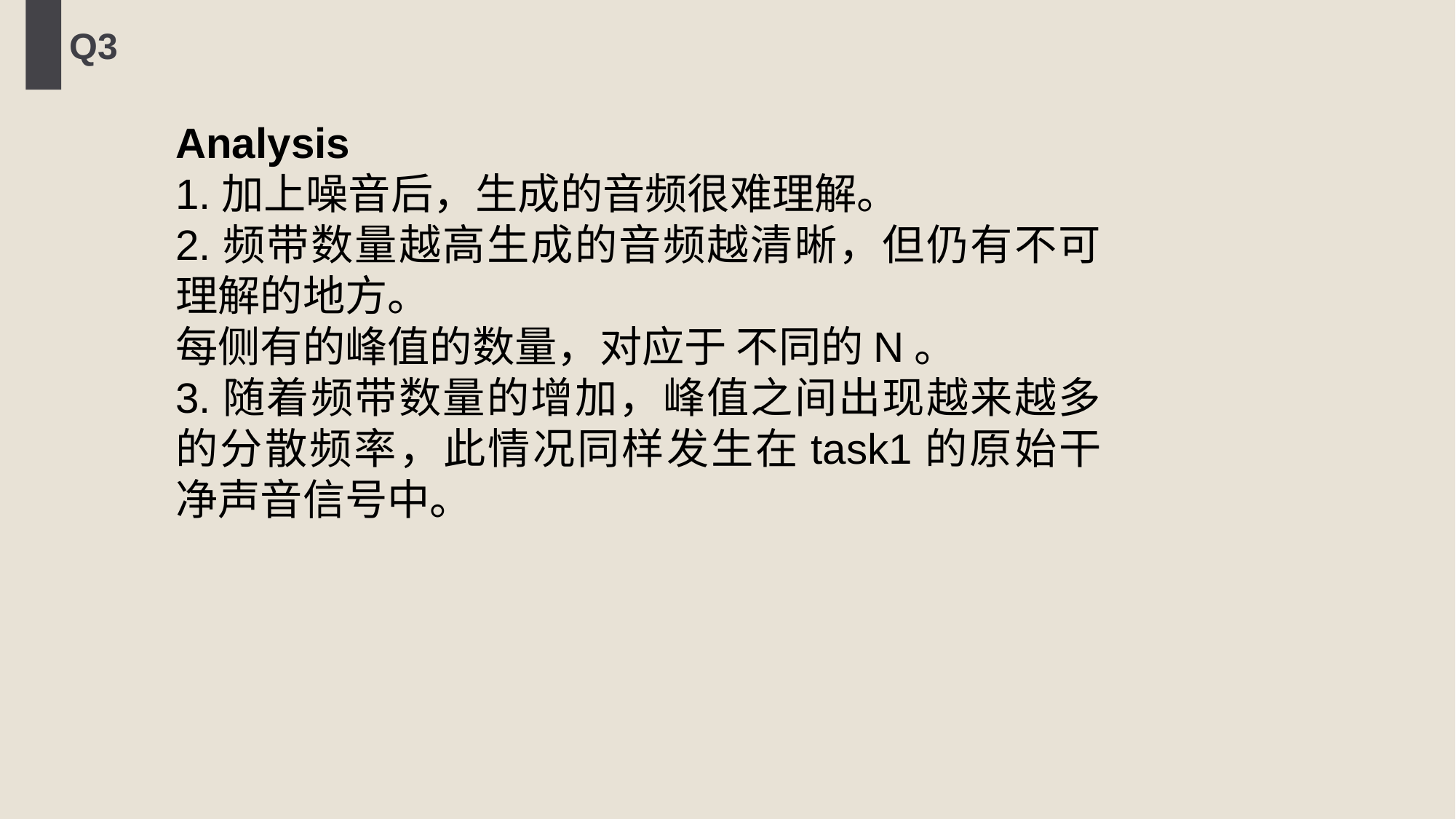

Q3
Analysis
1.加上噪音后，生成的音频很难理解。
2.频带数量越高生成的音频越清晰，但仍有不可理解的地方。
每侧有的峰值的数量，对应于 不同的N。
3.随着频带数量的增加，峰值之间出现越来越多的分散频率，此情况同样发生在task1的原始干净声音信号中。